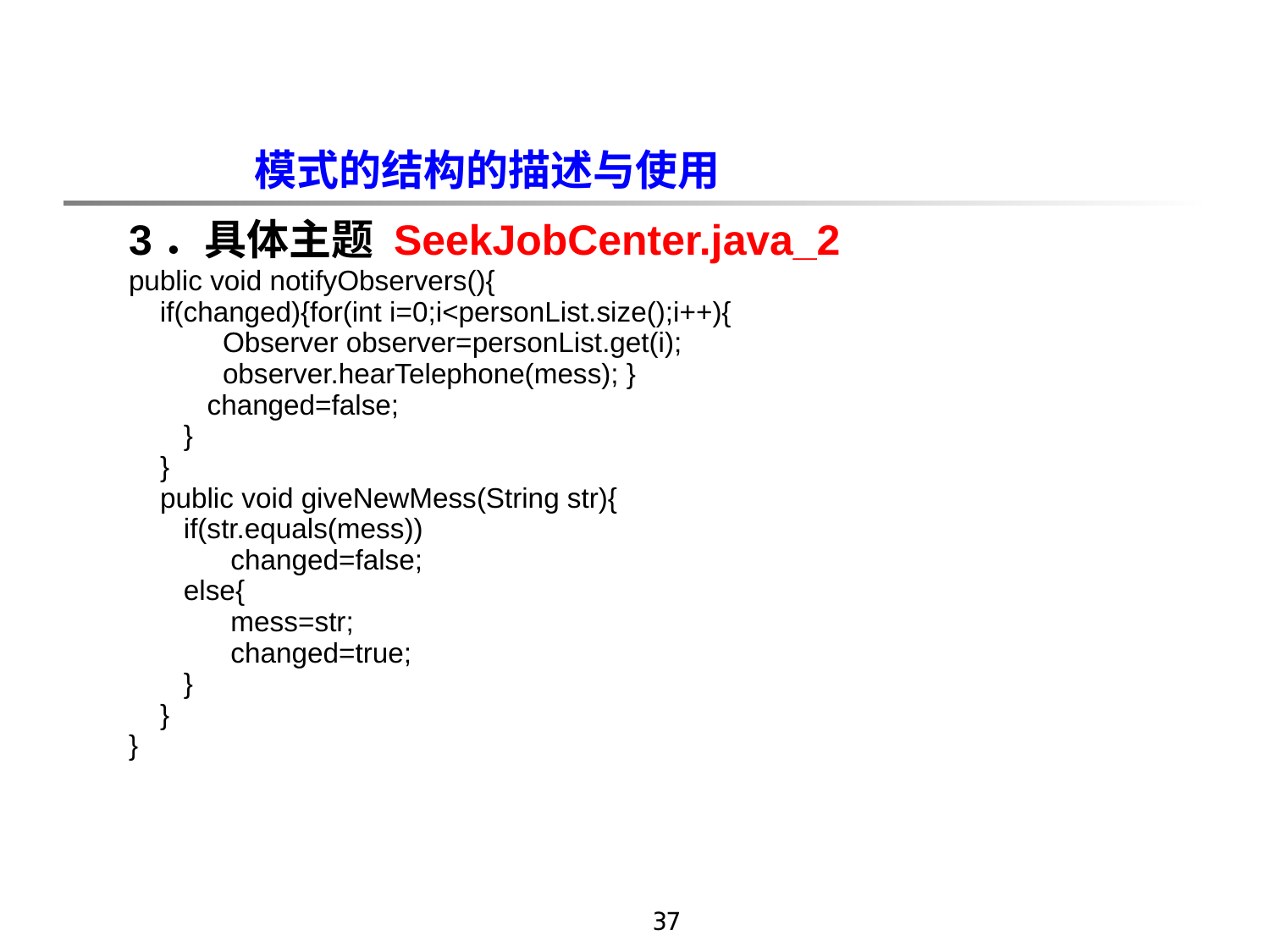

模式的结构的描述与使用

3．具体主题 SeekJobCenter.java_2
public void notifyObservers(){
       if(changed){for(int i=0;i<personList.size();i++){
            Observer observer=personList.get(i);
            observer.hearTelephone(mess); }
          changed=false;
       }
    }
    public void giveNewMess(String str){
       if(str.equals(mess))
             changed=false;
       else{
             mess=str;
             changed=true;
       }
    }
}

37